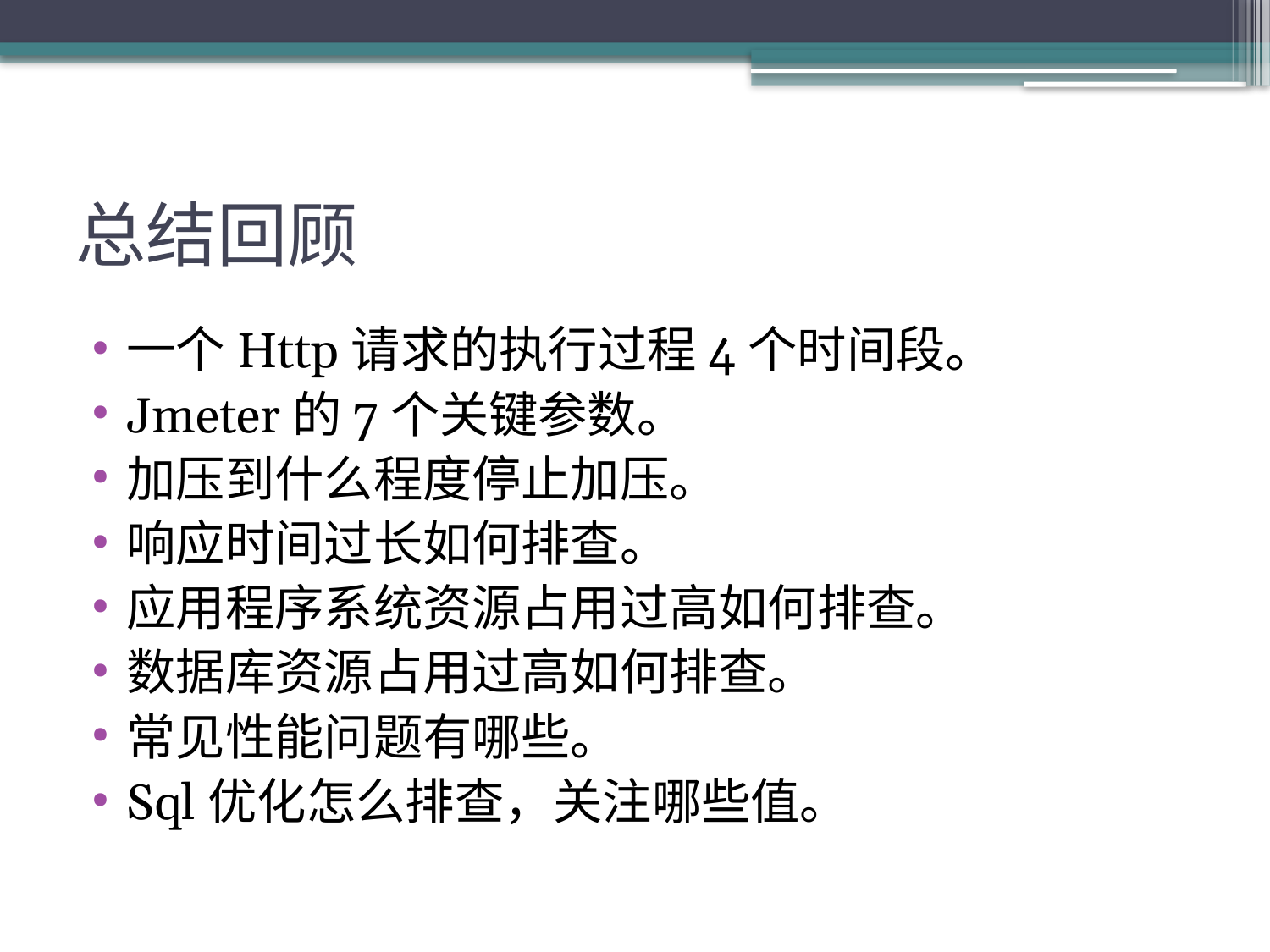

# 总结回顾
一个Http请求的执行过程4个时间段。
Jmeter的7个关键参数。
加压到什么程度停止加压。
响应时间过长如何排查。
应用程序系统资源占用过高如何排查。
数据库资源占用过高如何排查。
常见性能问题有哪些。
Sql优化怎么排查，关注哪些值。